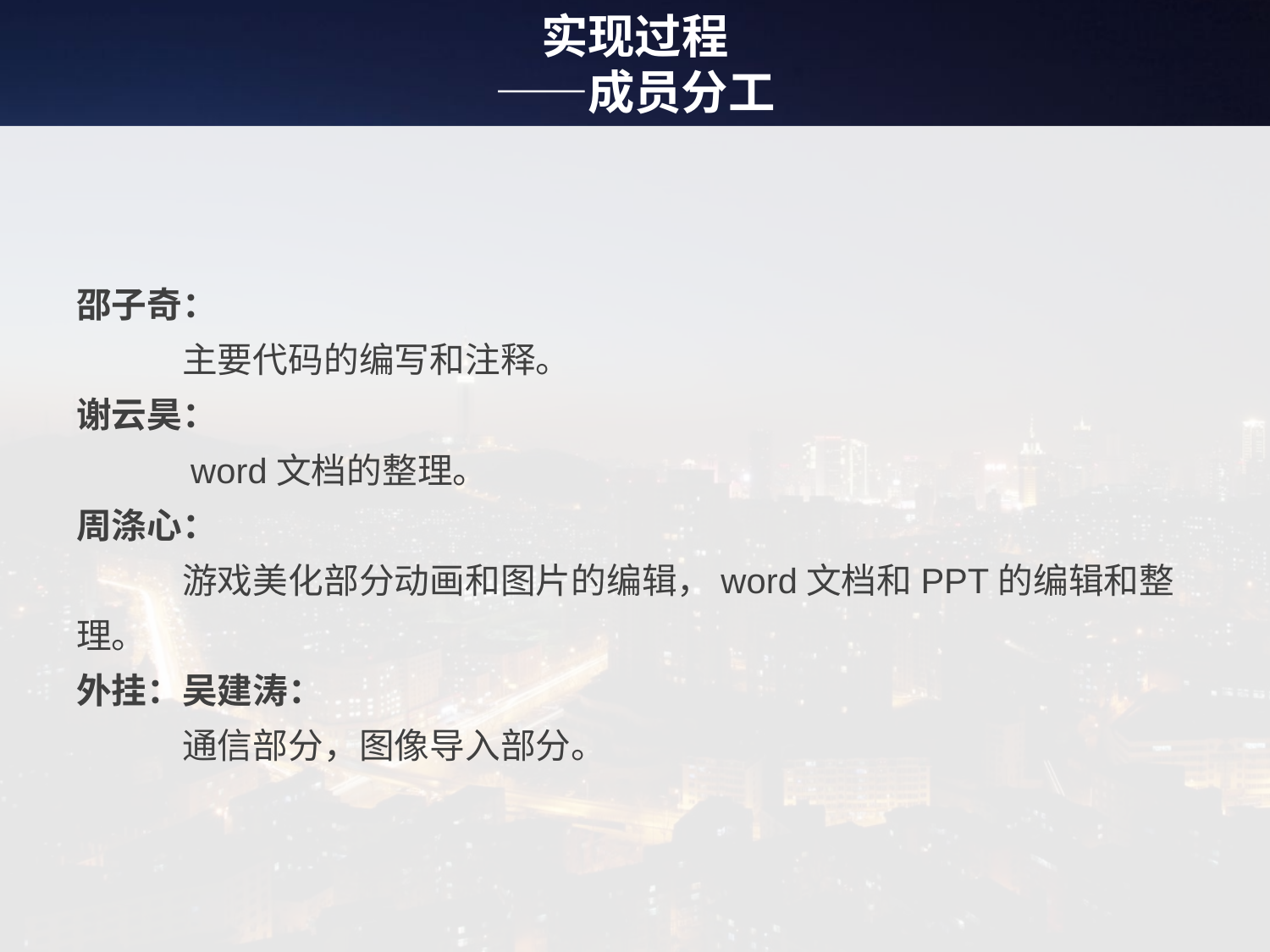

# 实现过程 ——成员分工

邵子奇：
　　　主要代码的编写和注释。
谢云昊：
　　　word文档的整理。
周涤心：
　　　游戏美化部分动画和图片的编辑，word文档和PPT的编辑和整理。
外挂：吴建涛：
　　　通信部分，图像导入部分。